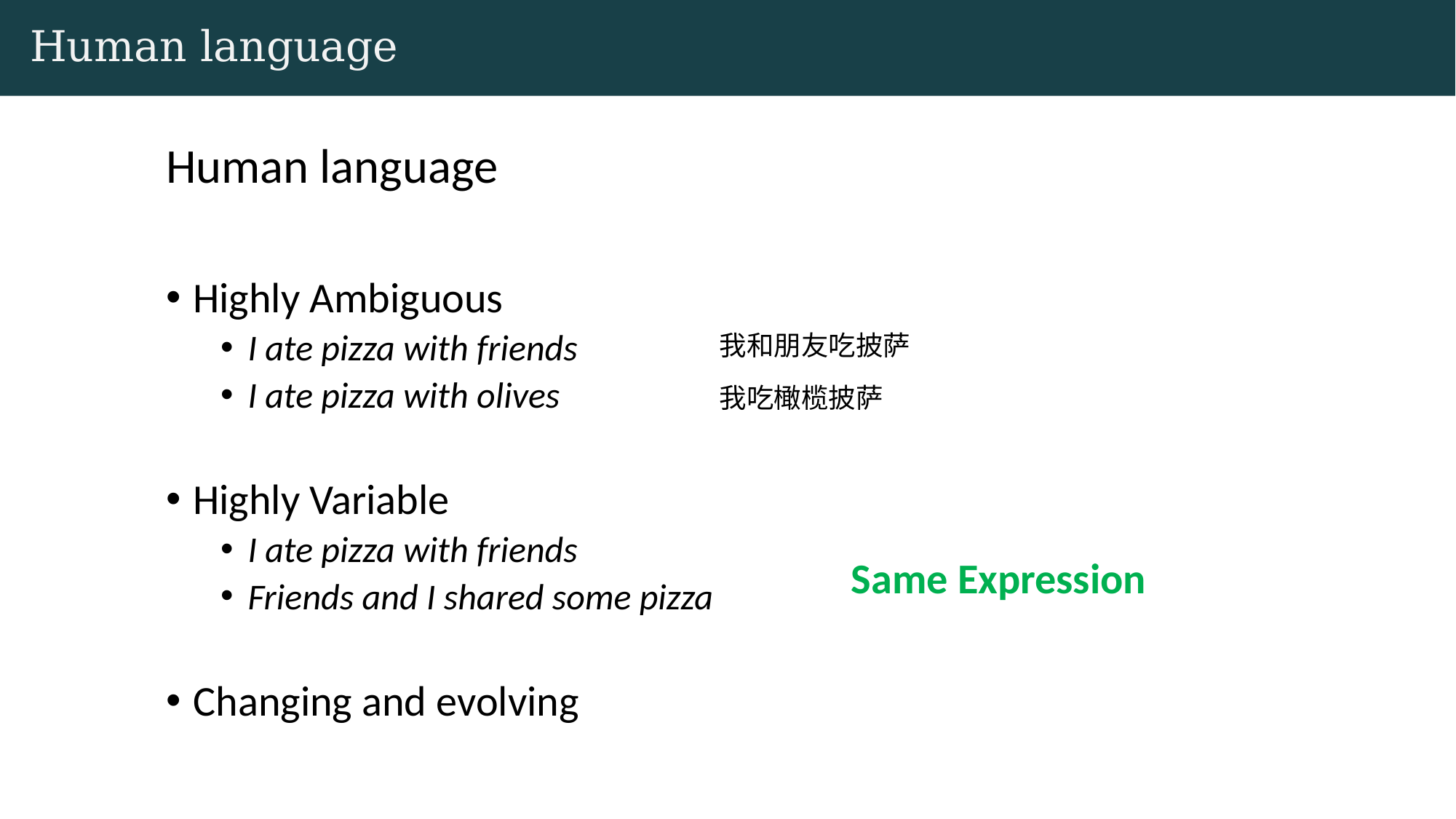

# Human language
Human language

Highly Ambiguous
I ate pizza with friends
I ate pizza with olives

Highly Variable
I ate pizza with friends
Friends and I shared some pizza

Changing and evolving
我和朋友吃披萨
我吃橄榄披萨
Same Expression